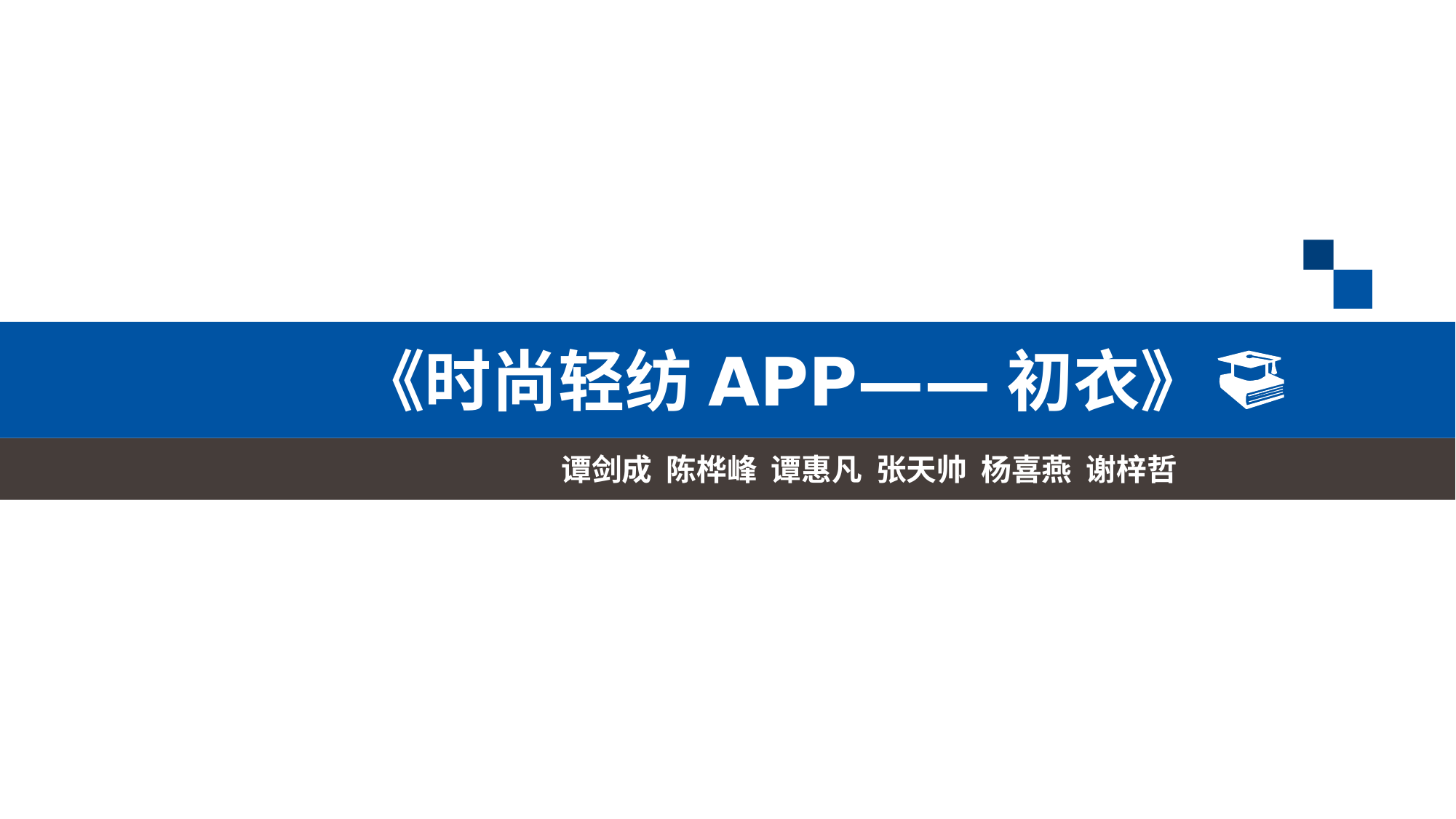

《时尚轻纺APP——初衣》

谭剑成  陈桦峰  谭惠凡  张天帅  杨喜燕  谢梓哲